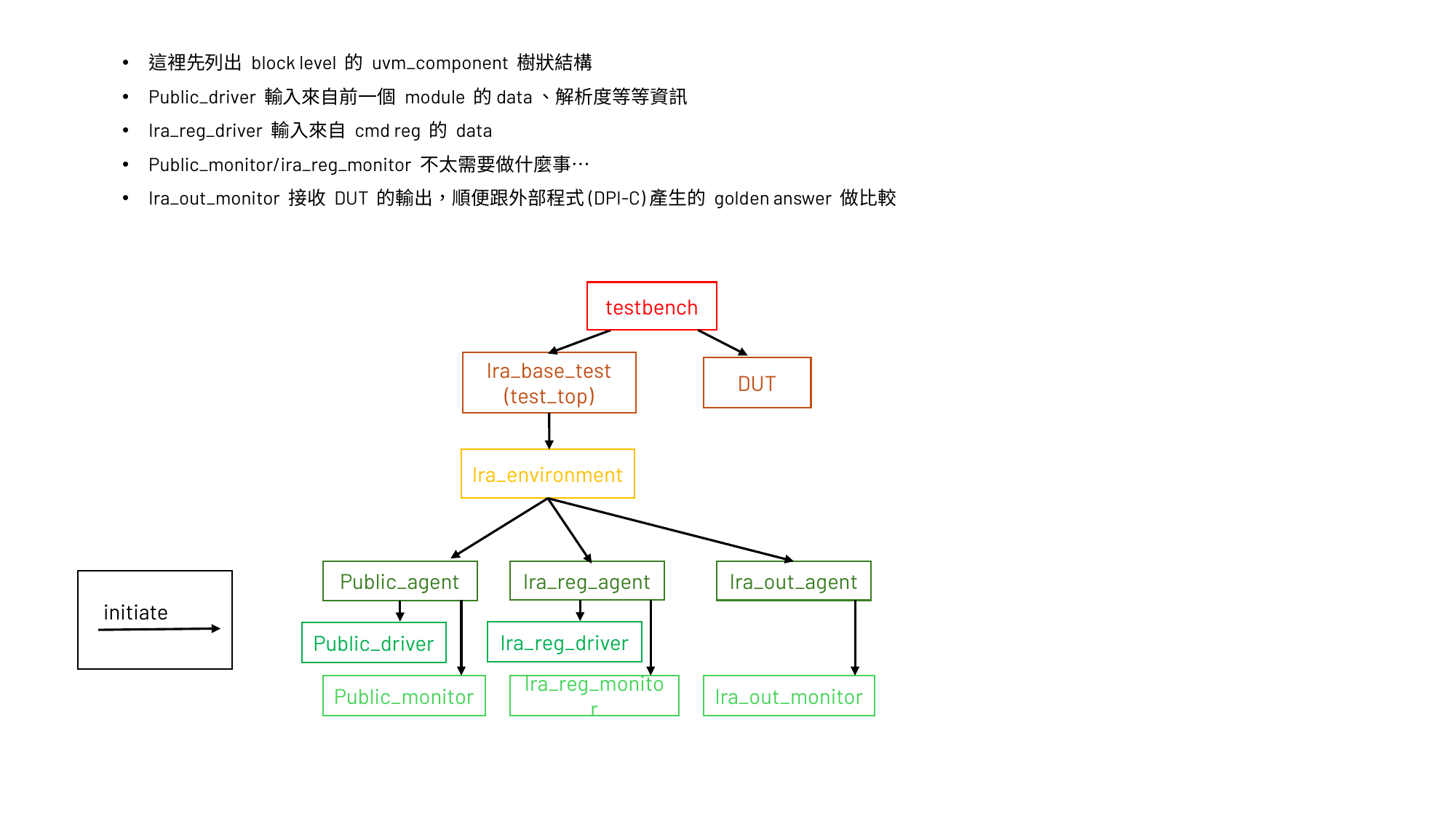

這裡先列出 block level 的 uvm_component 樹狀結構
Public_driver 輸入來自前一個 module 的data、解析度等等資訊
Ira_reg_driver 輸入來自 cmd reg 的 data
Public_monitor/ira_reg_monitor 不太需要做什麼事…
Ira_out_monitor 接收 DUT 的輸出，順便跟外部程式(DPI-C)產生的 golden answer 做比較
testbench
Ira_base_test
(test_top)
DUT
Ira_environment
Ira_reg_agent
Ira_out_agent
Public_agent

initiate
Ira_reg_driver
Public_driver
Public_monitor
Ira_reg_monitor
Ira_out_monitor